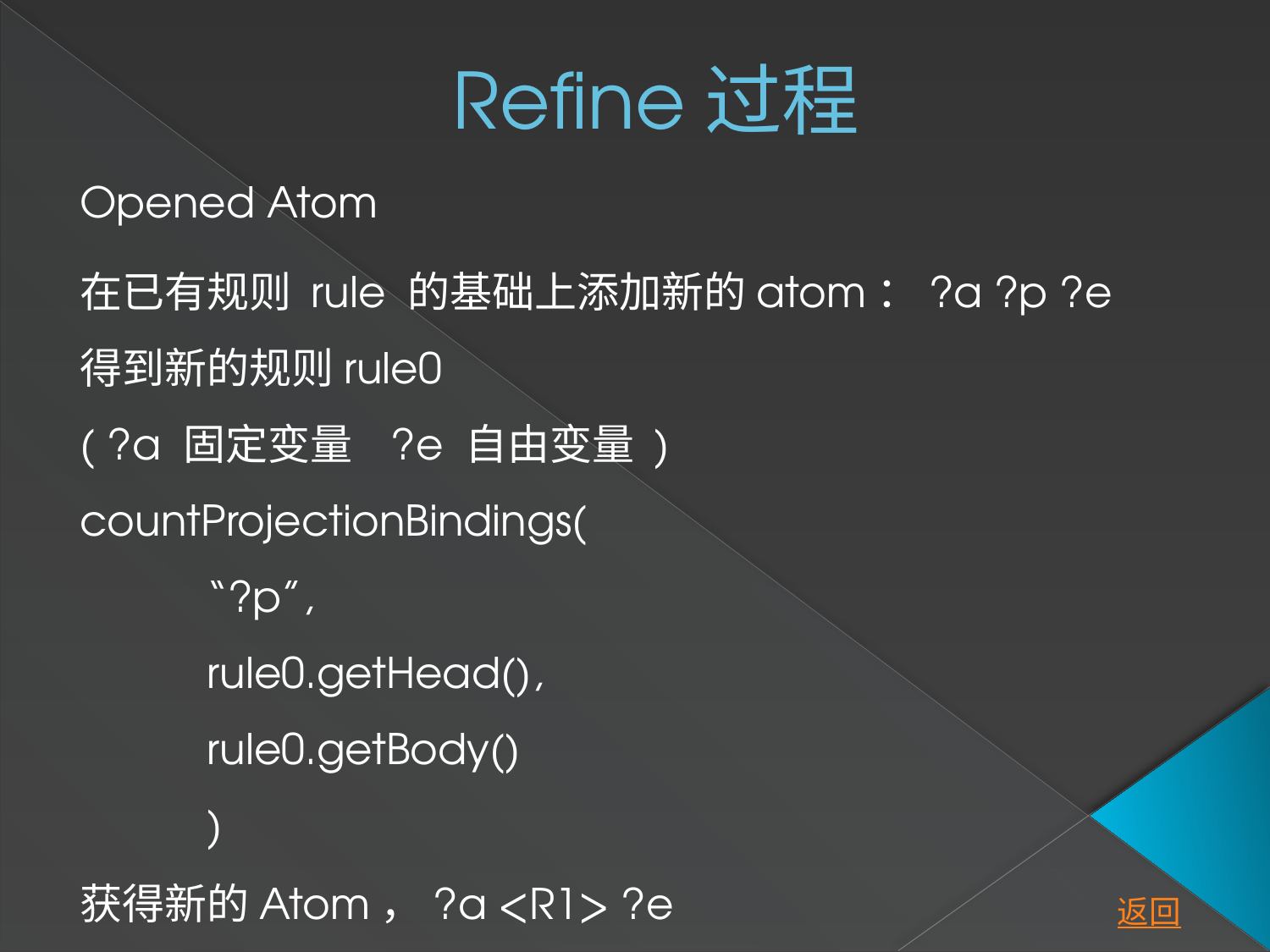

Refine过程
Opened Atom
在已有规则 rule 的基础上添加新的atom：?a ?p ?e
得到新的规则rule0
( ?a 固定变量   ?e 自由变量 )
countProjectionBindings(
	“?p”,
	rule0.getHead(),
	rule0.getBody()
	)
获得新的Atom，?a <R1> ?e
返回